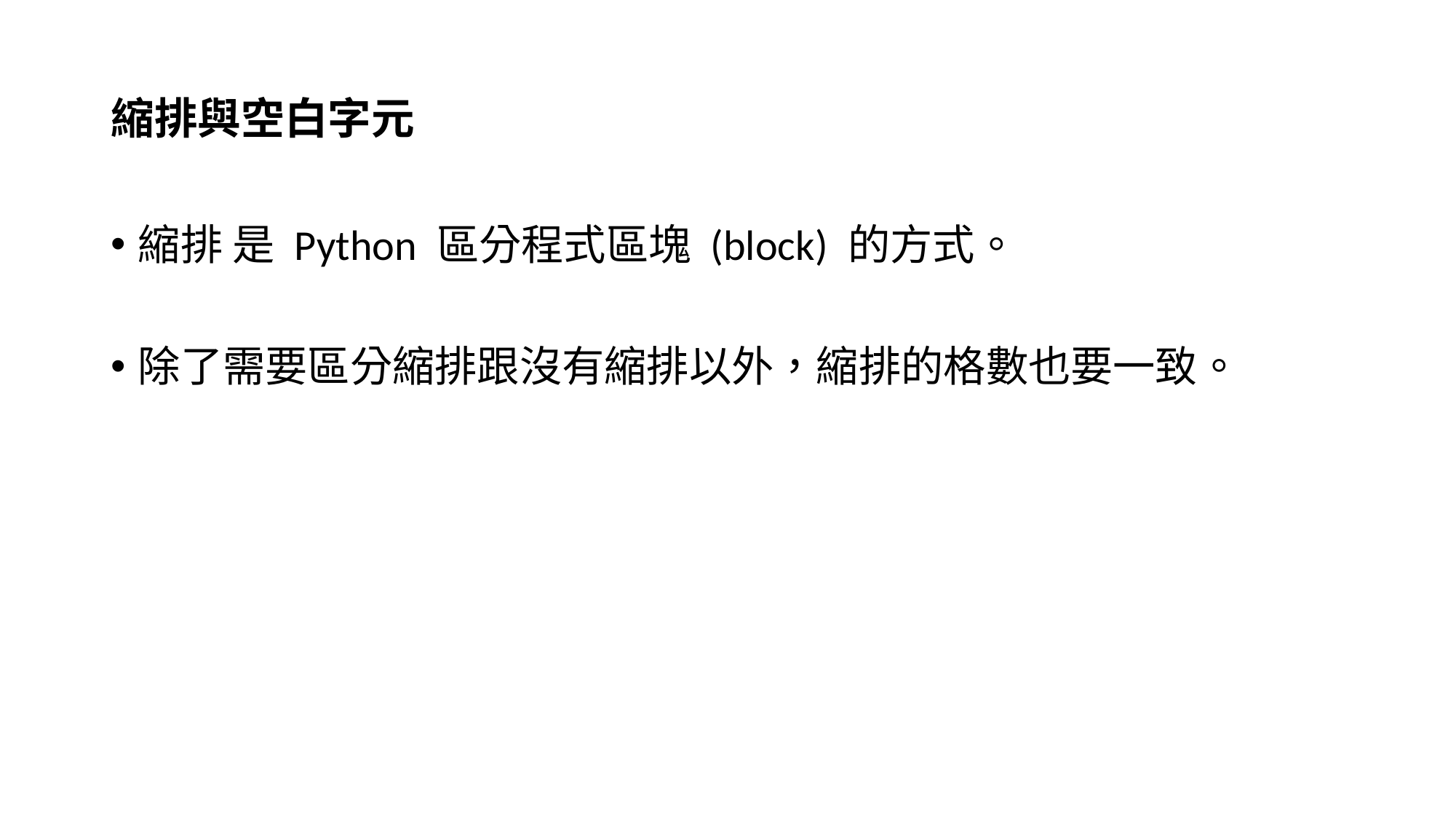

# 縮排與空白字元
縮排 是 Python 區分程式區塊 (block) 的方式。

除了需要區分縮排跟沒有縮排以外，縮排的格數也要一致。